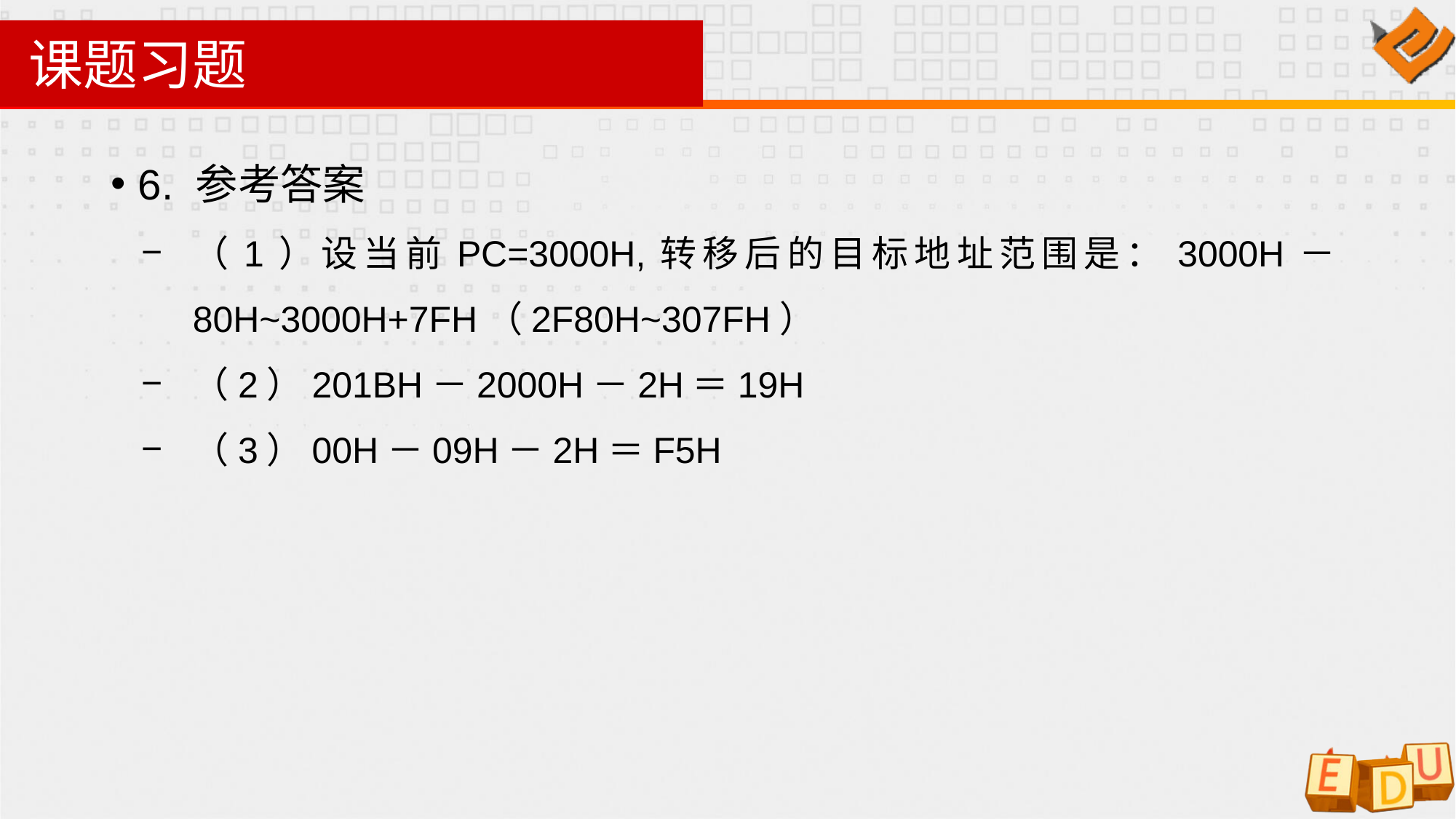

# 课题习题
6. 参考答案
（1）设当前PC=3000H,转移后的目标地址范围是：3000H－80H~3000H+7FH（2F80H~307FH）
（2）201BH－2000H－2H＝19H
（3）00H－09H－2H＝F5H